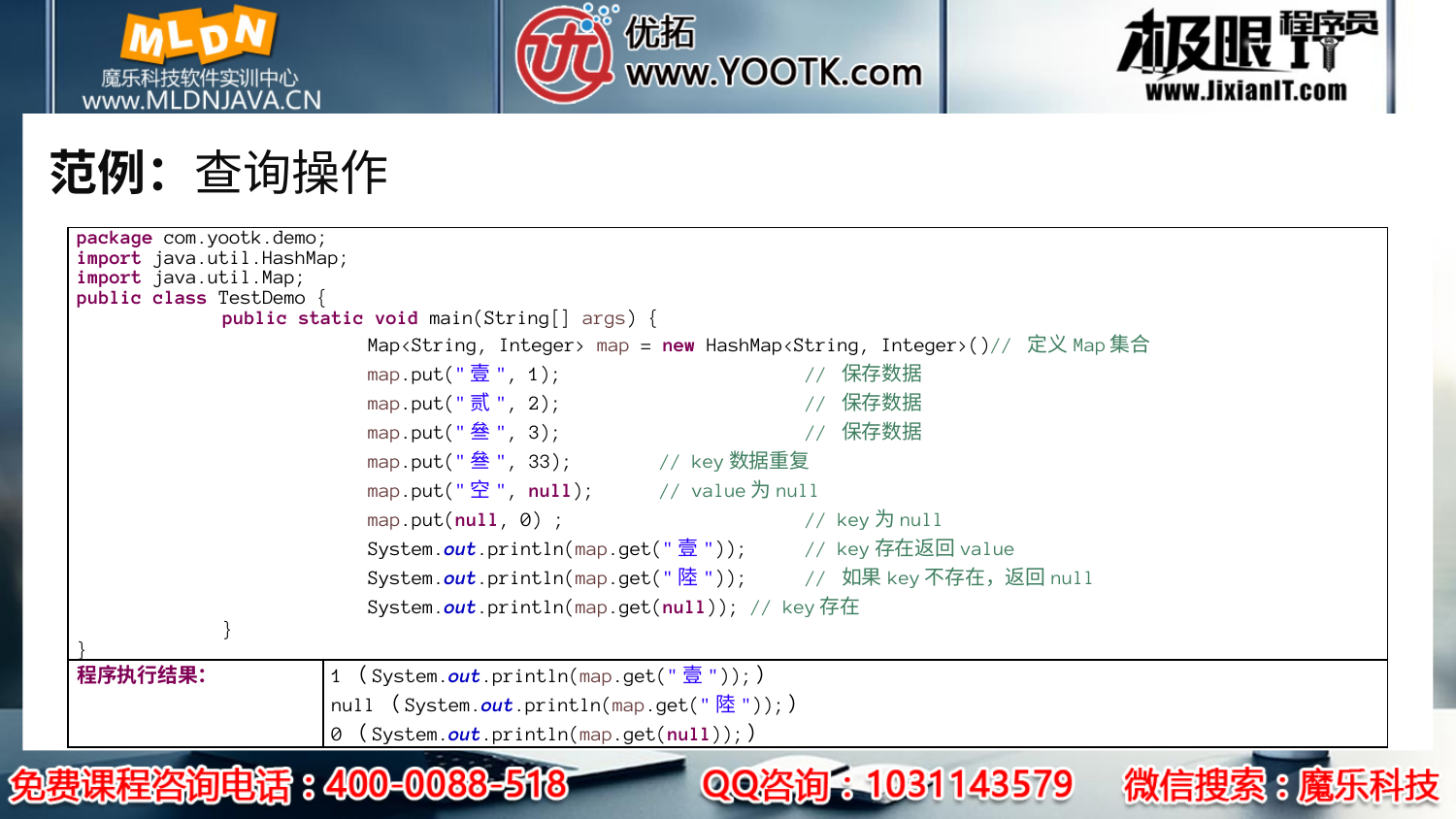

# 范例：查询操作
| package com.yootk.demo; import java.util.HashMap; import java.util.Map; public class TestDemo { public static void main(String[] args) { Map<String, Integer> map = new HashMap<String, Integer>()// 定义Map集合 map.put("壹", 1); // 保存数据 map.put("贰", 2); // 保存数据 map.put("叄", 3); // 保存数据 map.put("叄", 33); // key数据重复 map.put("空", null); // value为null map.put(null, 0) ; // key为null System.out.println(map.get("壹")); // key存在返回value System.out.println(map.get("陸")); // 如果key不存在，返回null System.out.println(map.get(null)); // key存在 } } |  |
| --- | --- |
| 程序执行结果： | 1（System.out.println(map.get("壹"));） null（System.out.println(map.get("陸"));） 0（System.out.println(map.get(null));） |